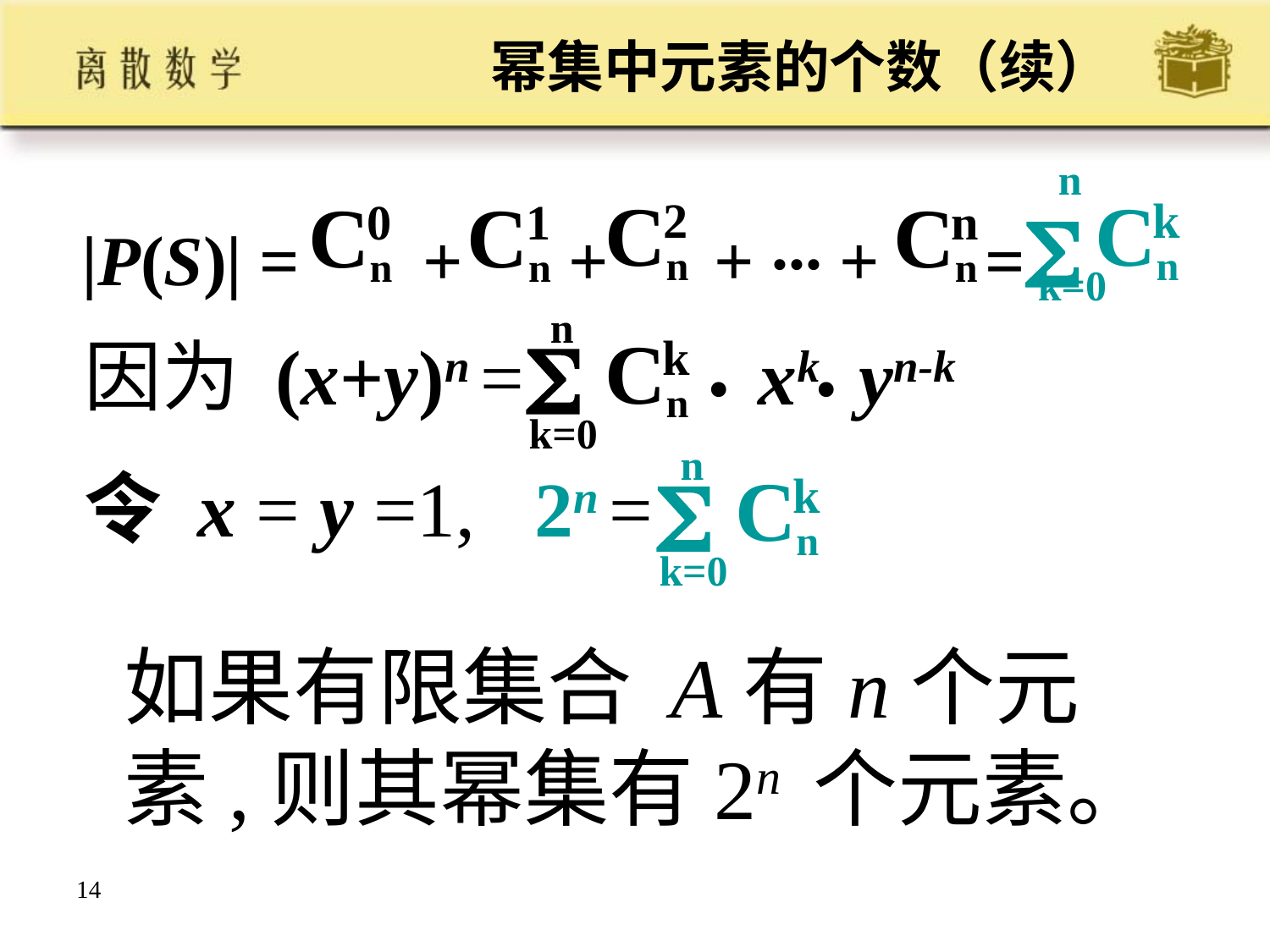

# 幂集中元素的个数（续）
n
|P(S)| =       +      +      + ... +      =Σ
Cn
2
Cn
k
Cn
0
Cn
1
Cn
n
k=0
.
.
n
Σ
k=0
Cn
k
因为 (x+y)n =            xk  yn-k
令 x = y =1,   2n =
n
Σ
k=0
Cn
k
如果有限集合 A有n个元素,则其幂集有2n 个元素。
14